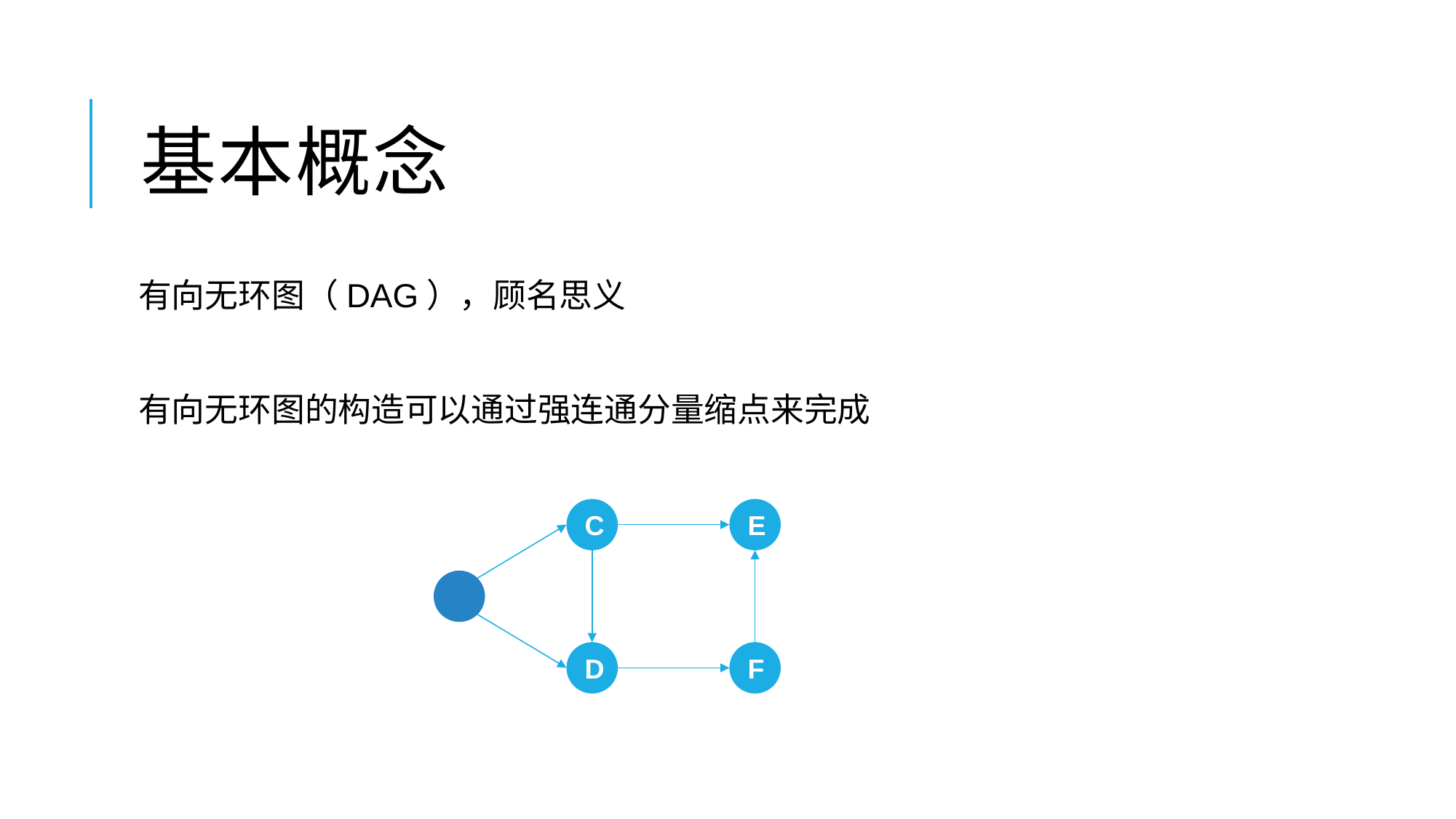

基本概念
有向无环图（DAG），顾名思义

有向无环图的构造可以通过强连通分量缩点来完成
C
E

D
F